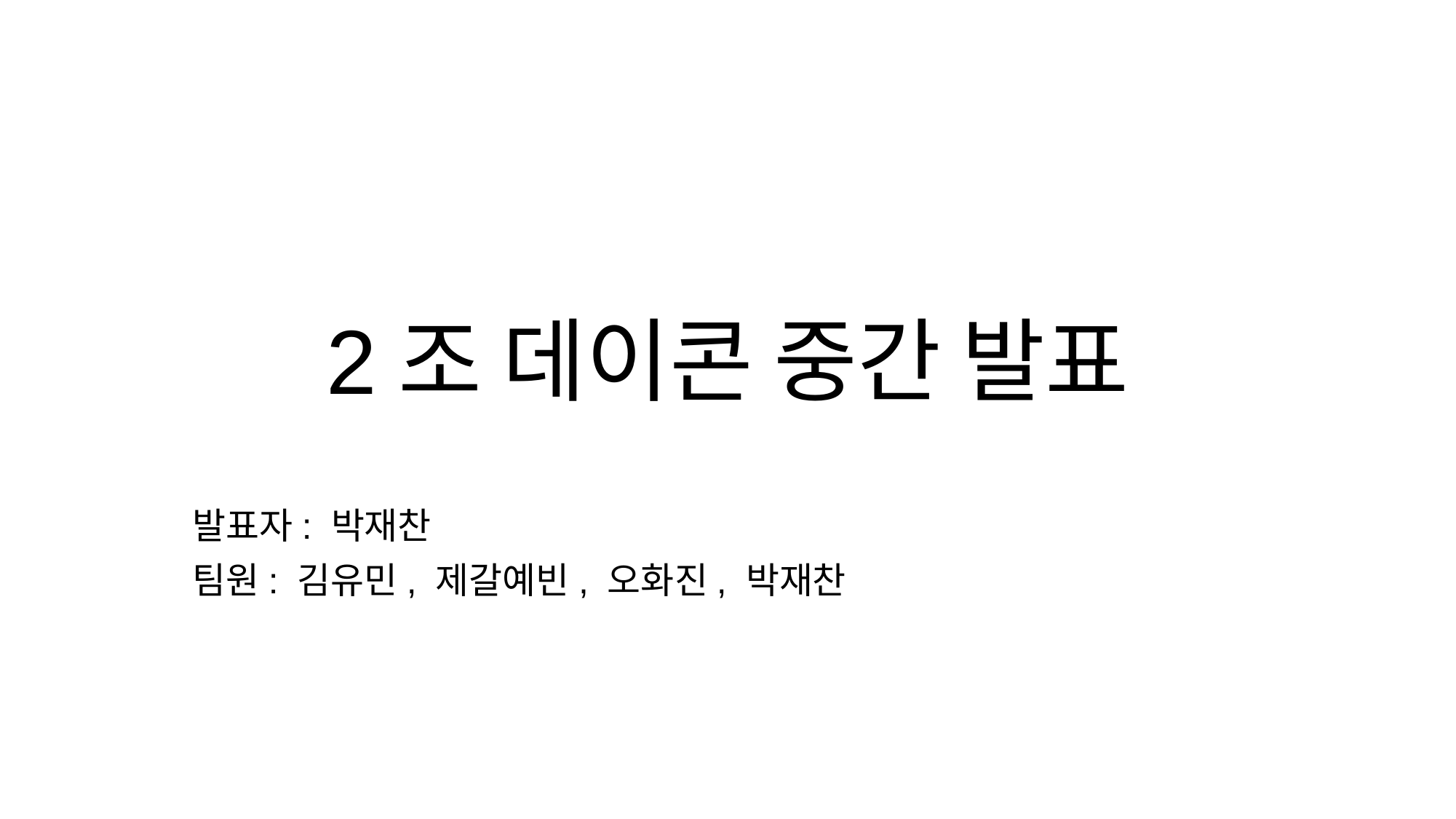

# 2조 데이콘 중간 발표
발표자: 박재찬
팀원: 김유민, 제갈예빈, 오화진, 박재찬